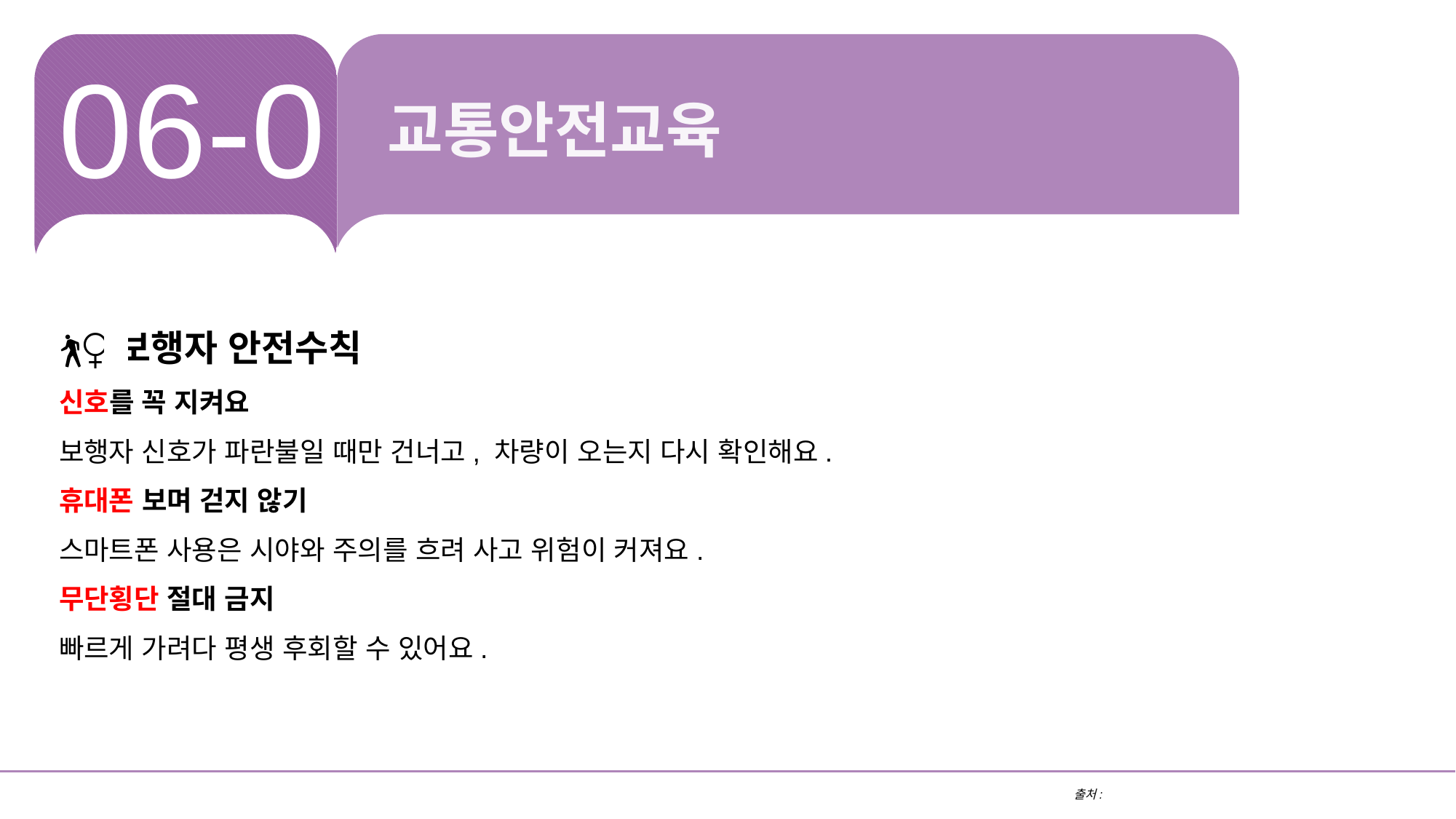

06-0
교통안전교육

🚶‍♀️보행자 안전수칙
신호를 꼭 지켜요
보행자 신호가 파란불일 때만 건너고, 차량이 오는지 다시 확인해요.
휴대폰 보며 걷지 않기
스마트폰 사용은 시야와 주의를 흐려 사고 위험이 커져요.
무단횡단 절대 금지
빠르게 가려다 평생 후회할 수 있어요.

출처: